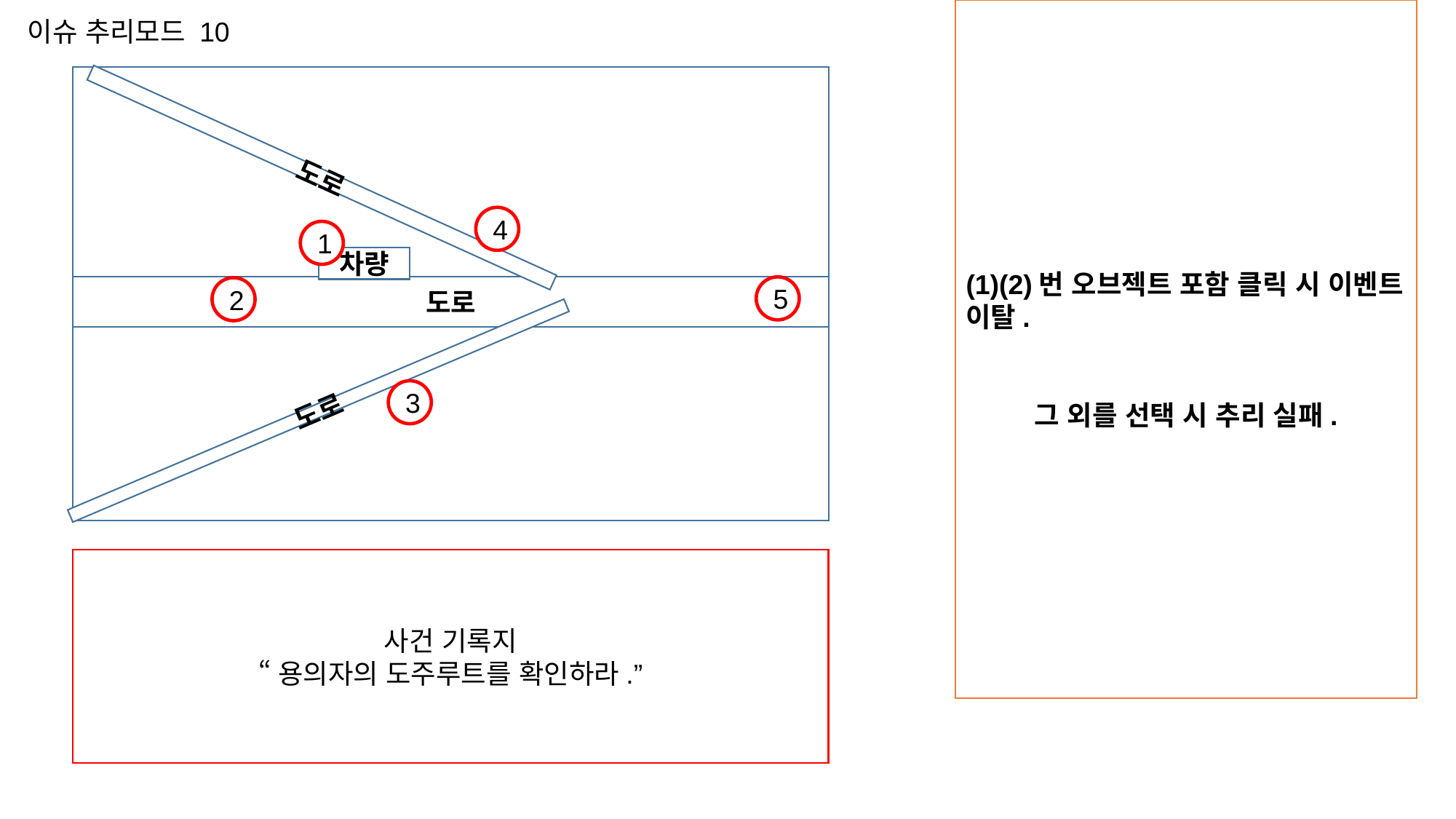

(1)(2)번 오브젝트 포함 클릭 시 이벤트 이탈.

그 외를 선택 시 추리 실패.
이슈 추리모드 10

도로
4
1
차량
도로
5
2
3
도로
사건 기록지
“용의자의 도주루트를 확인하라.”